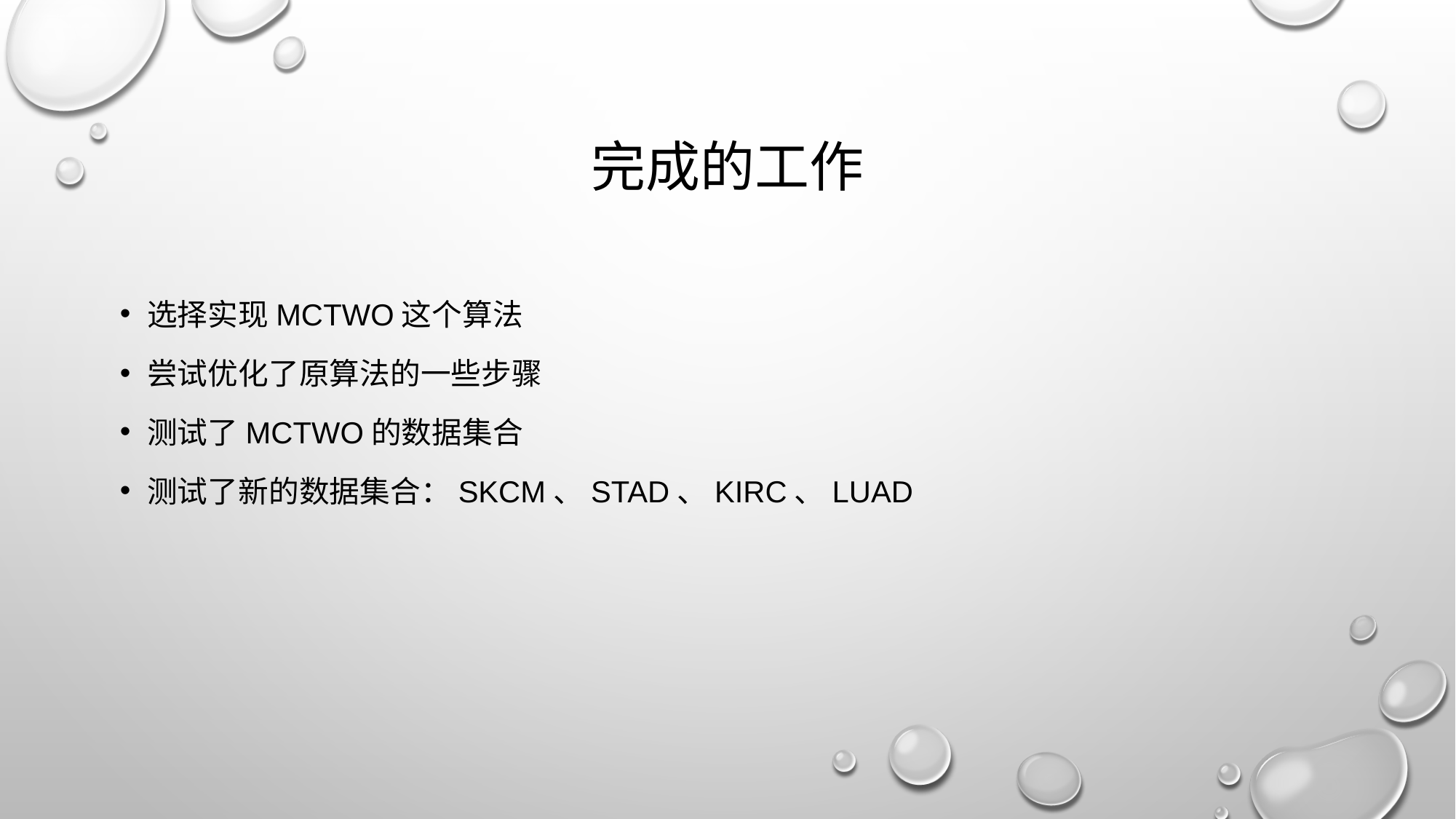

# 完成的工作
选择实现Mctwo这个算法
尝试优化了原算法的一些步骤
测试了MCTWo的数据集合
测试了新的数据集合：skcm、stad、kirc、luad